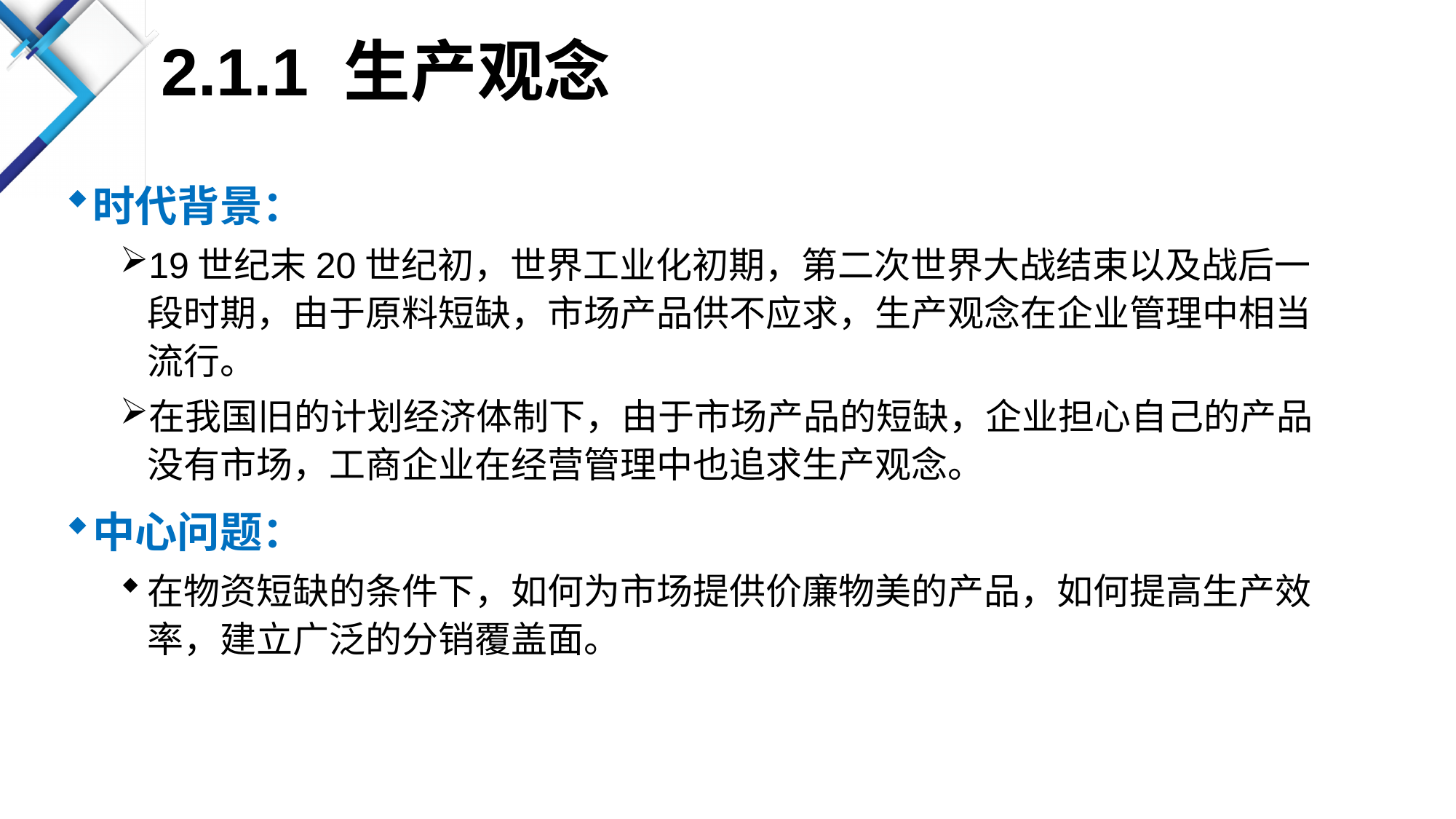

# 2.1.1 生产观念
时代背景：
19世纪末20世纪初，世界工业化初期，第二次世界大战结束以及战后一段时期，由于原料短缺，市场产品供不应求，生产观念在企业管理中相当流行。
在我国旧的计划经济体制下，由于市场产品的短缺，企业担心自己的产品没有市场，工商企业在经营管理中也追求生产观念。
中心问题：
在物资短缺的条件下，如何为市场提供价廉物美的产品，如何提高生产效率，建立广泛的分销覆盖面。